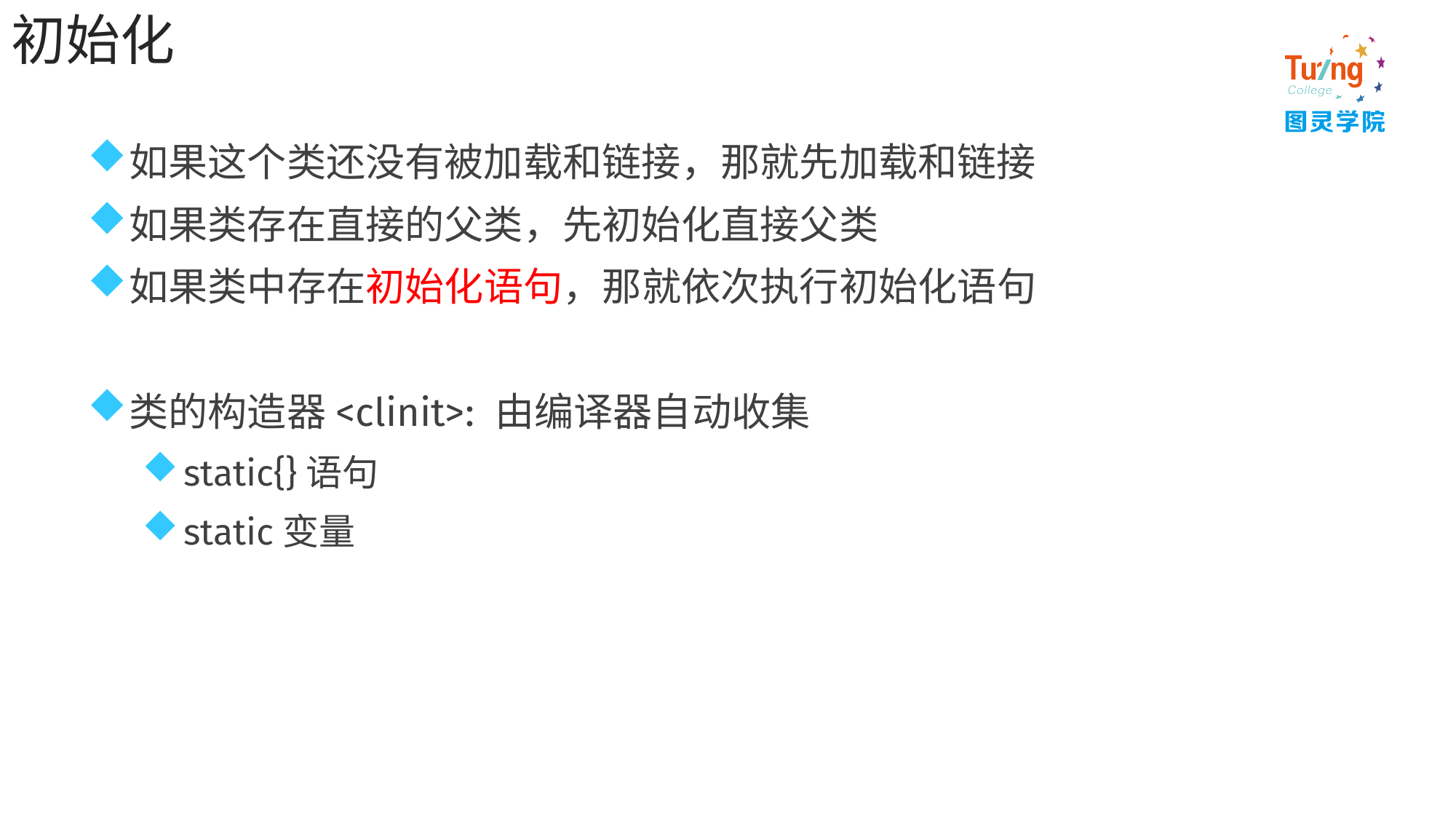

# 初始化
如果这个类还没有被加载和链接，那就先加载和链接
如果类存在直接的父类，先初始化直接父类
如果类中存在初始化语句，那就依次执行初始化语句

类的构造器<clinit>: 由编译器自动收集
static{}语句
static变量